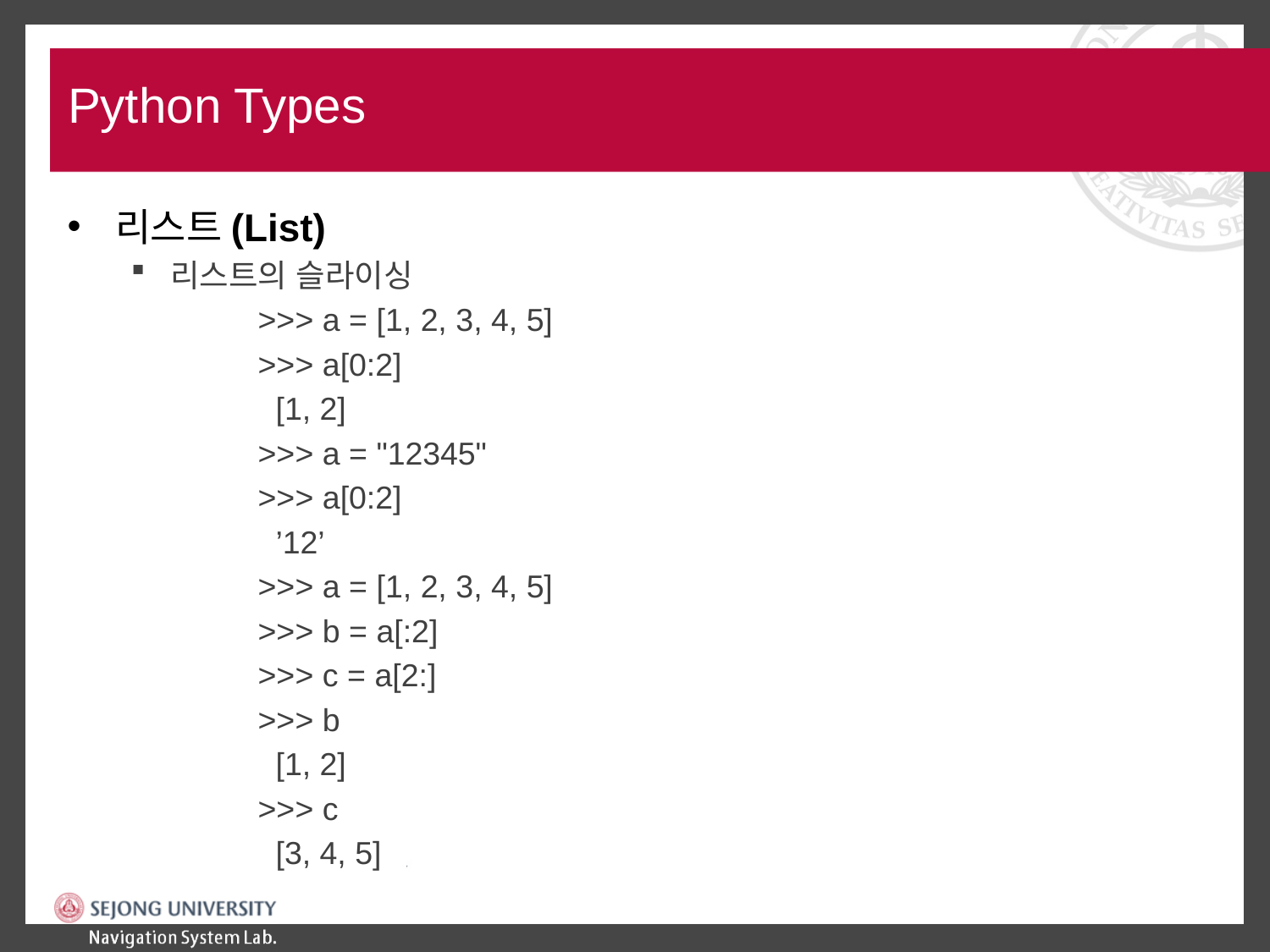

# Python Types
리스트(List)
리스트의 슬라이싱
>>> a = [1, 2, 3, 4, 5]
>>> a[0:2]
  [1, 2]
>>> a = "12345"
>>> a[0:2]
  ’12’
>>> a = [1, 2, 3, 4, 5]
>>> b = a[:2]
>>> c = a[2:]
>>> b
  [1, 2]
>>> c
  [3, 4, 5]